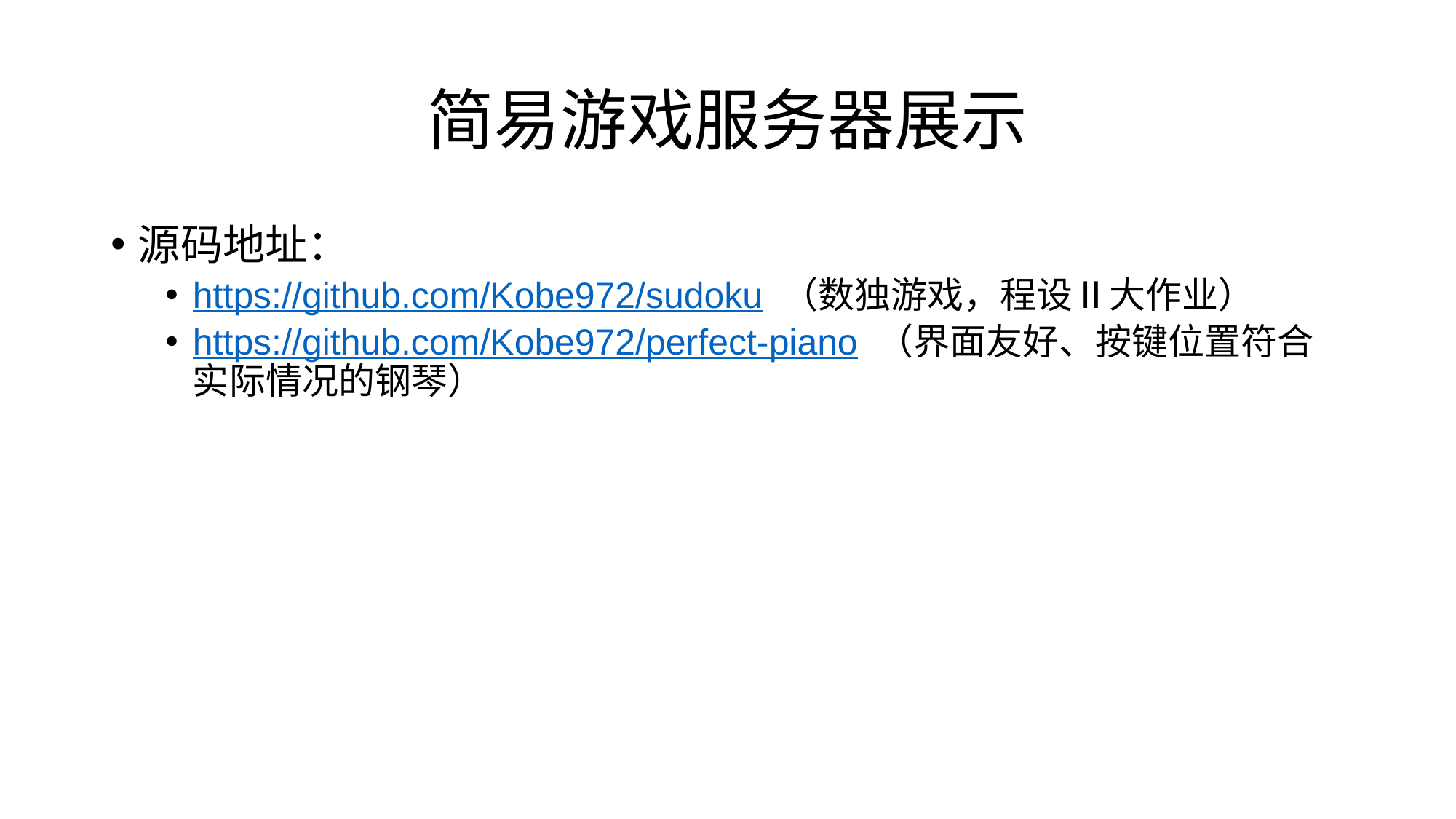

# 简易游戏服务器展示
源码地址：
https://github.com/Kobe972/sudoku （数独游戏，程设Ⅱ大作业）
https://github.com/Kobe972/perfect-piano （界面友好、按键位置符合实际情况的钢琴）